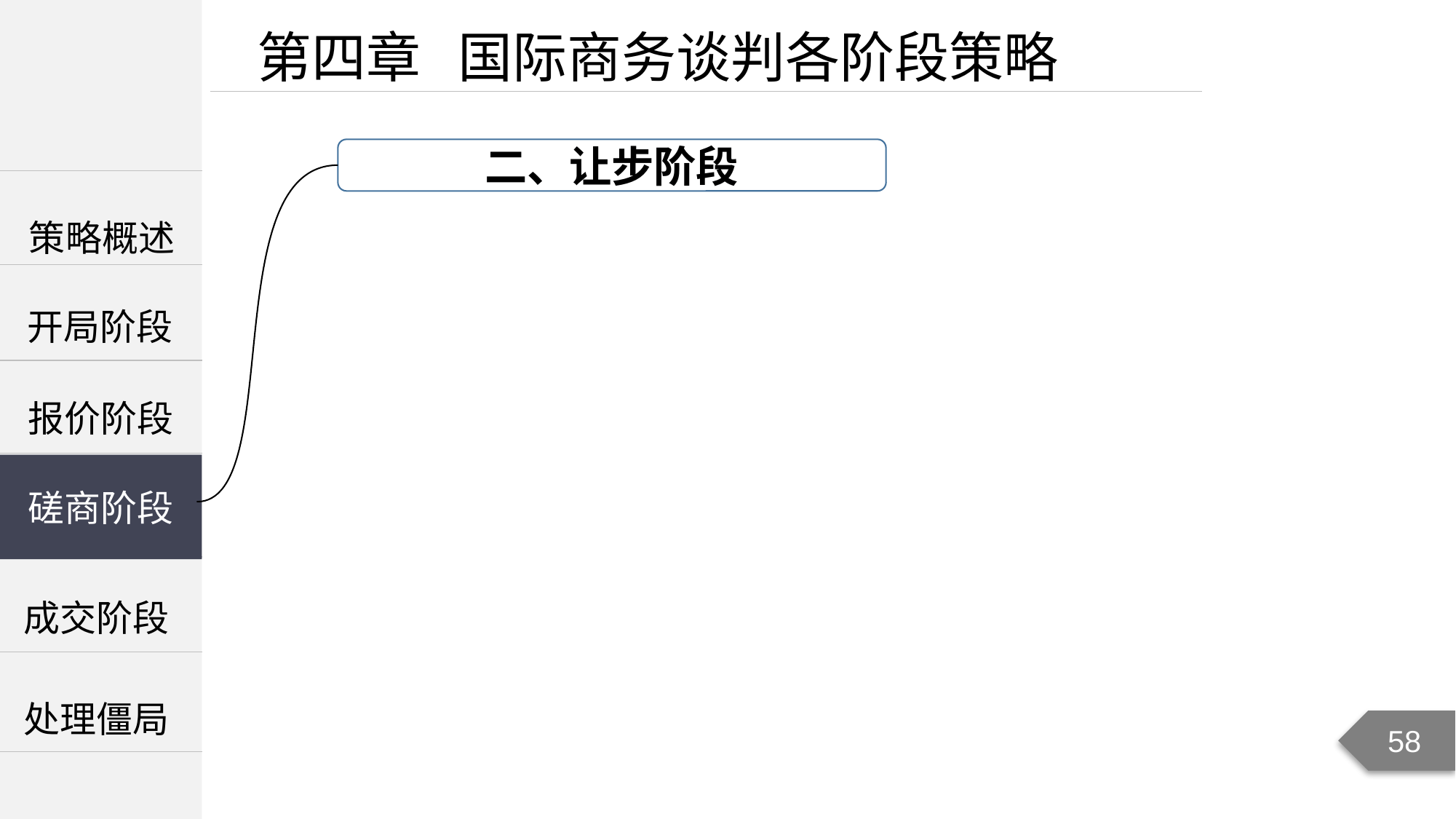

第四章   国际商务谈判各阶段策略
二、让步阶段
|  |
| --- |
|  |
|  |
策略概述
开局阶段
报价阶段

磋商阶段
磋商阶段

成交阶段

处理僵局
58